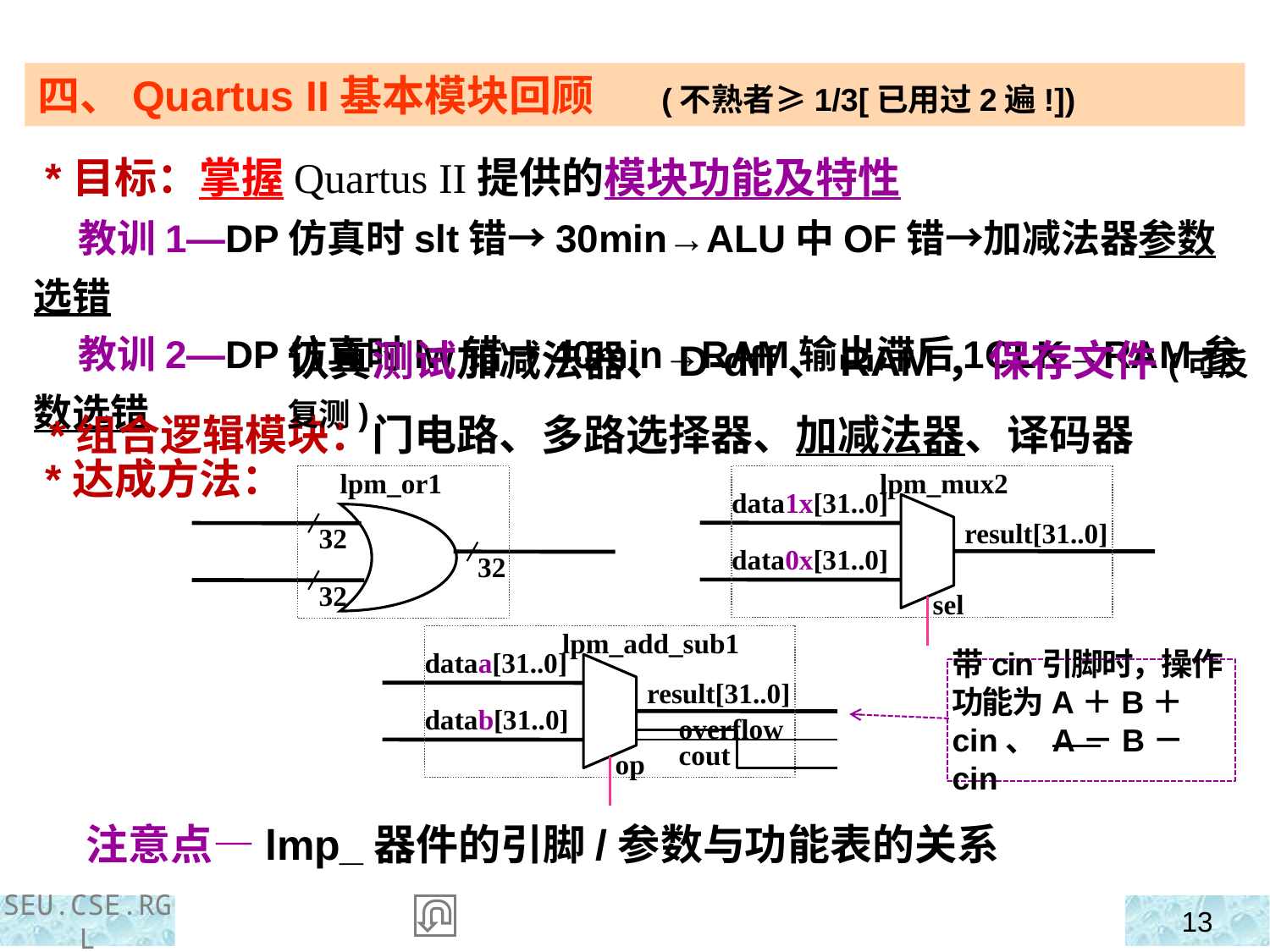

四、Quartus II基本模块回顾      (不熟者≥1/3[已用过2遍!])
 *目标：掌握Quartus II提供的模块功能及特性
    教训1—DP仿真时slt错→30min→ALU中OF错→加减法器参数选错
    教训2—DP仿真时lw错→40min→RAM输出滞后1CLK→RAM参数选错
 *达成方法：
认真测试加减法器、D-dff、RAM，保存文件(可反复测)
 *组合逻辑模块：门电路、多路选择器、加减法器、译码器

lpm_or1

32
32
32

lpm_mux2
data1x[31..0]
result[31..0]

data0x[31..0]
sel

lpm_add_sub1
dataa[31..0]
result[31..0]

datab[31..0]
overflow
cout
op
带cin引脚时，操作功能为A＋B＋cin、 A－B－cin
    注意点—lmp_器件的引脚/参数与功能表的关系

SEU.CSE.RGL
13